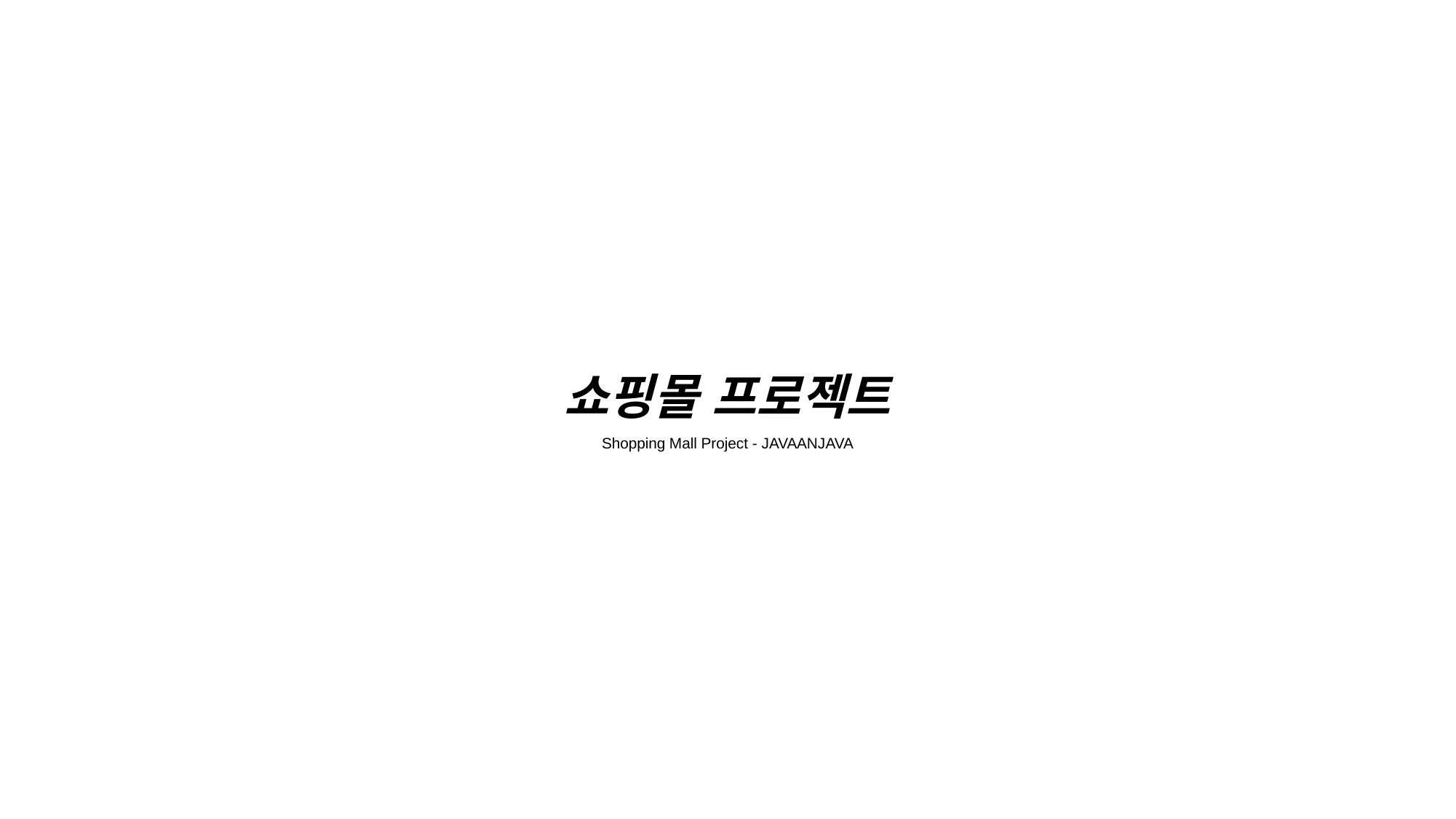

쇼핑몰 프로젝트
Shopping Mall Project - JAVAANJAVA